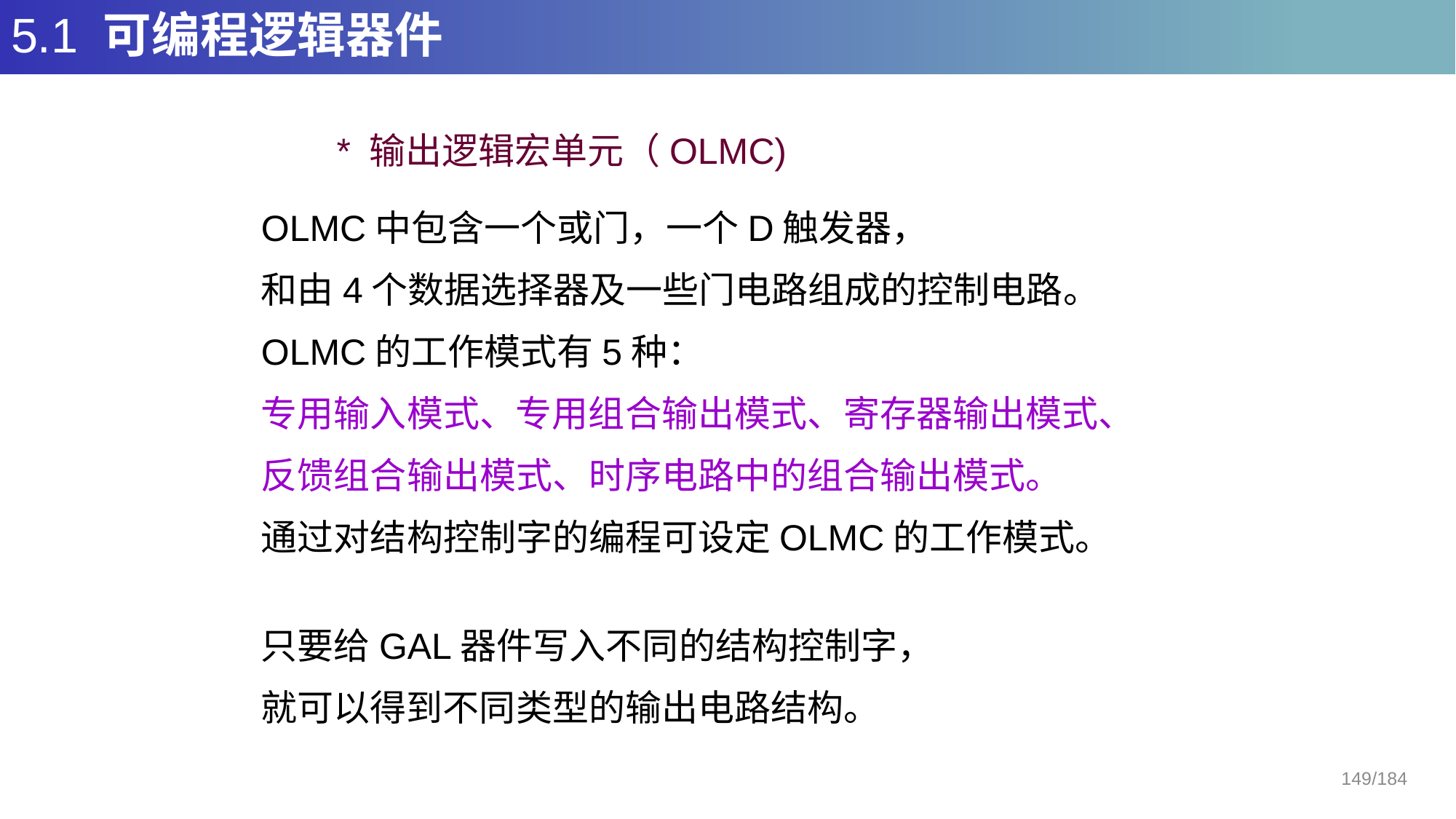

# 5.1 可编程逻辑器件
* 输出逻辑宏单元（OLMC)
OLMC中包含一个或门，一个D触发器，
和由4个数据选择器及一些门电路组成的控制电路。
OLMC的工作模式有5种：
专用输入模式、专用组合输出模式、寄存器输出模式、
反馈组合输出模式、时序电路中的组合输出模式。
通过对结构控制字的编程可设定OLMC的工作模式。
只要给GAL器件写入不同的结构控制字，
就可以得到不同类型的输出电路结构。
149/184